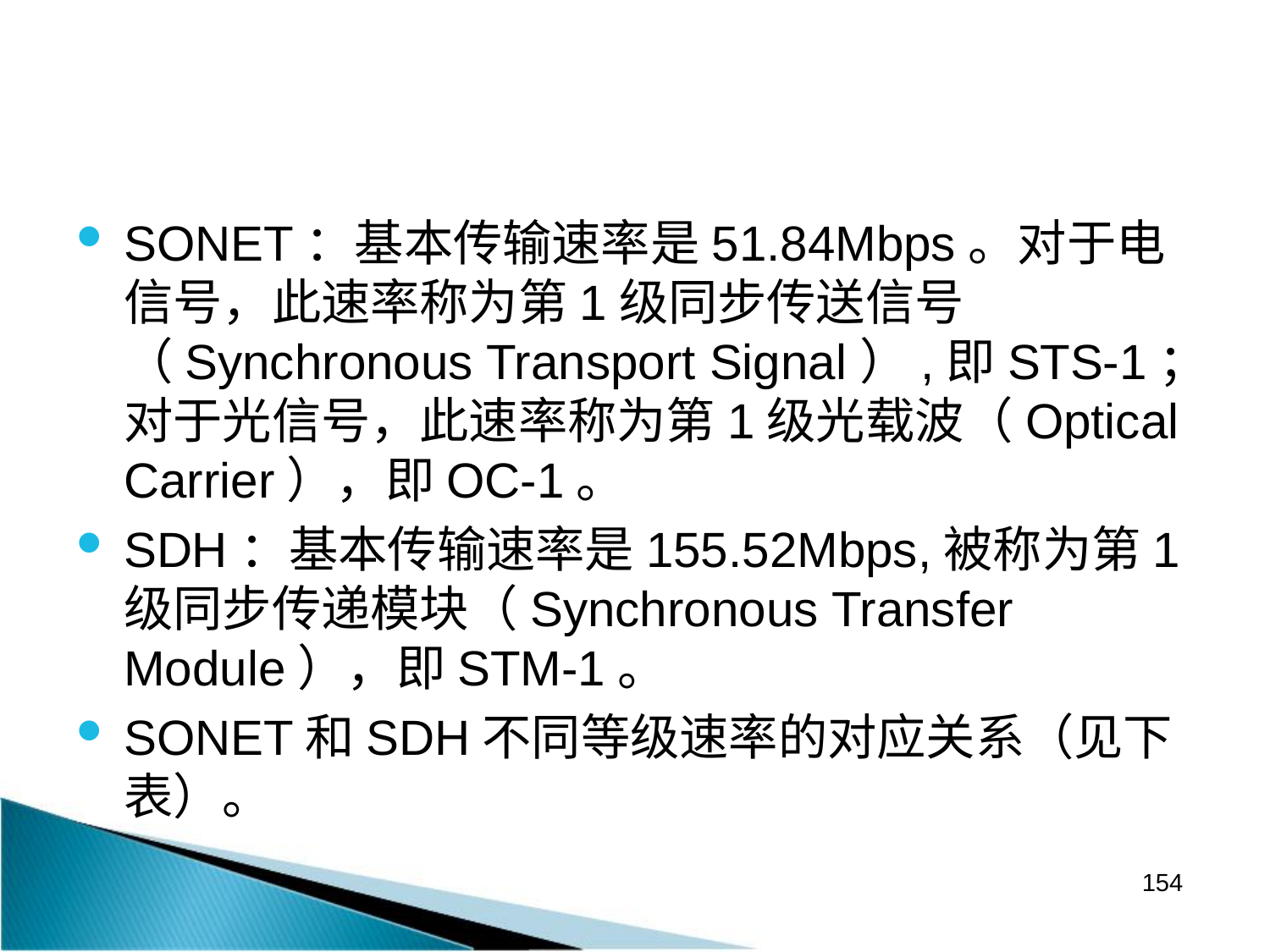

#
SONET：基本传输速率是51.84Mbps。对于电信号，此速率称为第1级同步传送信号（Synchronous Transport Signal）,即STS-1；对于光信号，此速率称为第1级光载波（Optical Carrier），即OC-1。
SDH：基本传输速率是155.52Mbps,被称为第1级同步传递模块（Synchronous Transfer Module），即STM-1。
SONET和SDH不同等级速率的对应关系（见下表）。
154